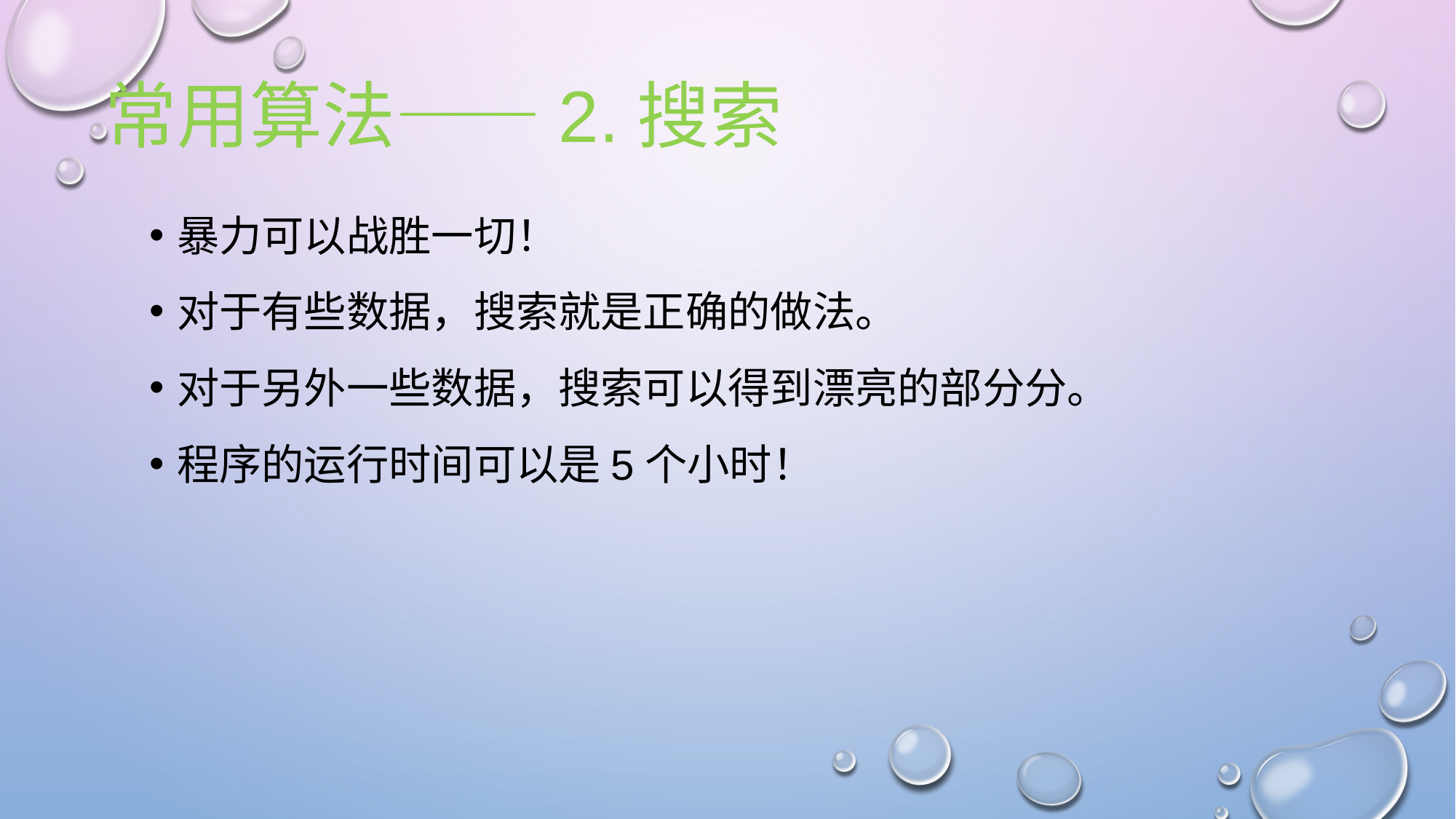

# 常用算法——2.搜索
暴力可以战胜一切！
对于有些数据，搜索就是正确的做法。
对于另外一些数据，搜索可以得到漂亮的部分分。
程序的运行时间可以是5个小时！